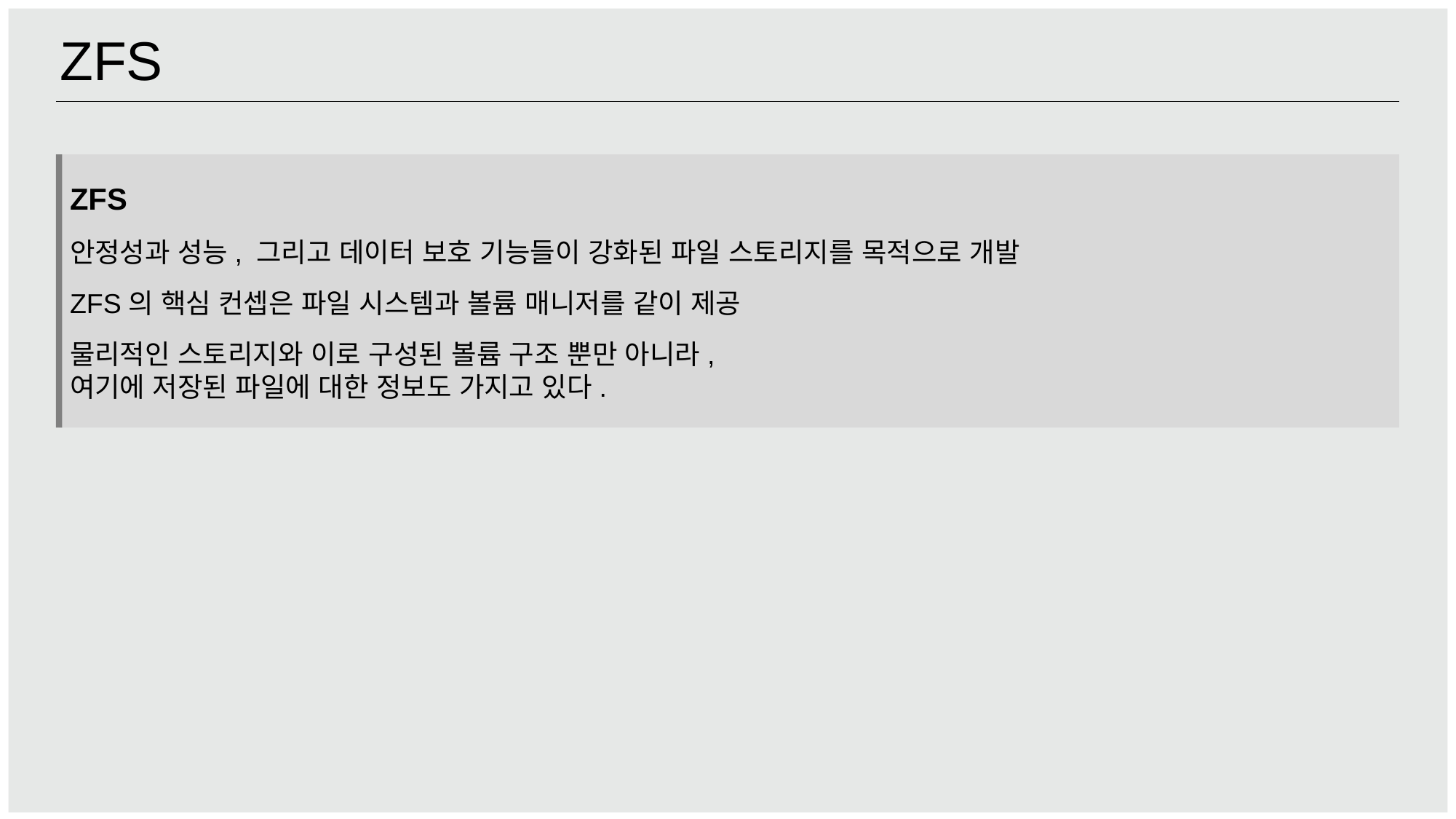

ZFS

ZFS

안정성과 성능, 그리고 데이터 보호 기능들이 강화된 파일 스토리지를 목적으로 개발

ZFS의 핵심 컨셉은 파일 시스템과 볼륨 매니저를 같이 제공

물리적인 스토리지와 이로 구성된 볼륨 구조 뿐만 아니라,
여기에 저장된 파일에 대한 정보도 가지고 있다.